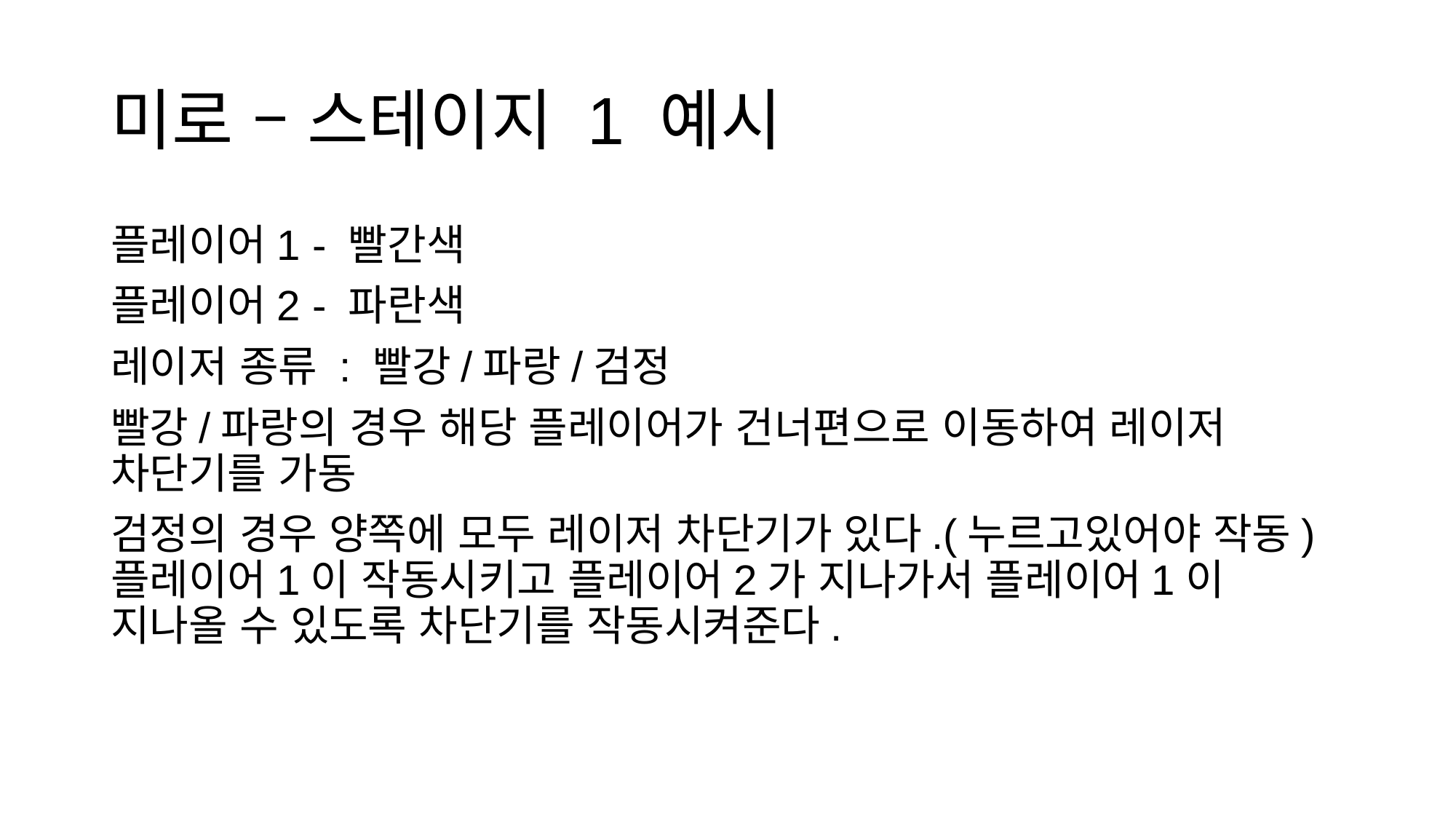

# 미로 – 스테이지 1 예시
플레이어1 - 빨간색
플레이어2 - 파란색
레이저 종류 : 빨강/파랑/검정
빨강/파랑의 경우 해당 플레이어가 건너편으로 이동하여 레이저 차단기를 가동
검정의 경우 양쪽에 모두 레이저 차단기가 있다.(누르고있어야 작동) 플레이어1이 작동시키고 플레이어2가 지나가서 플레이어1이 지나올 수 있도록 차단기를 작동시켜준다.